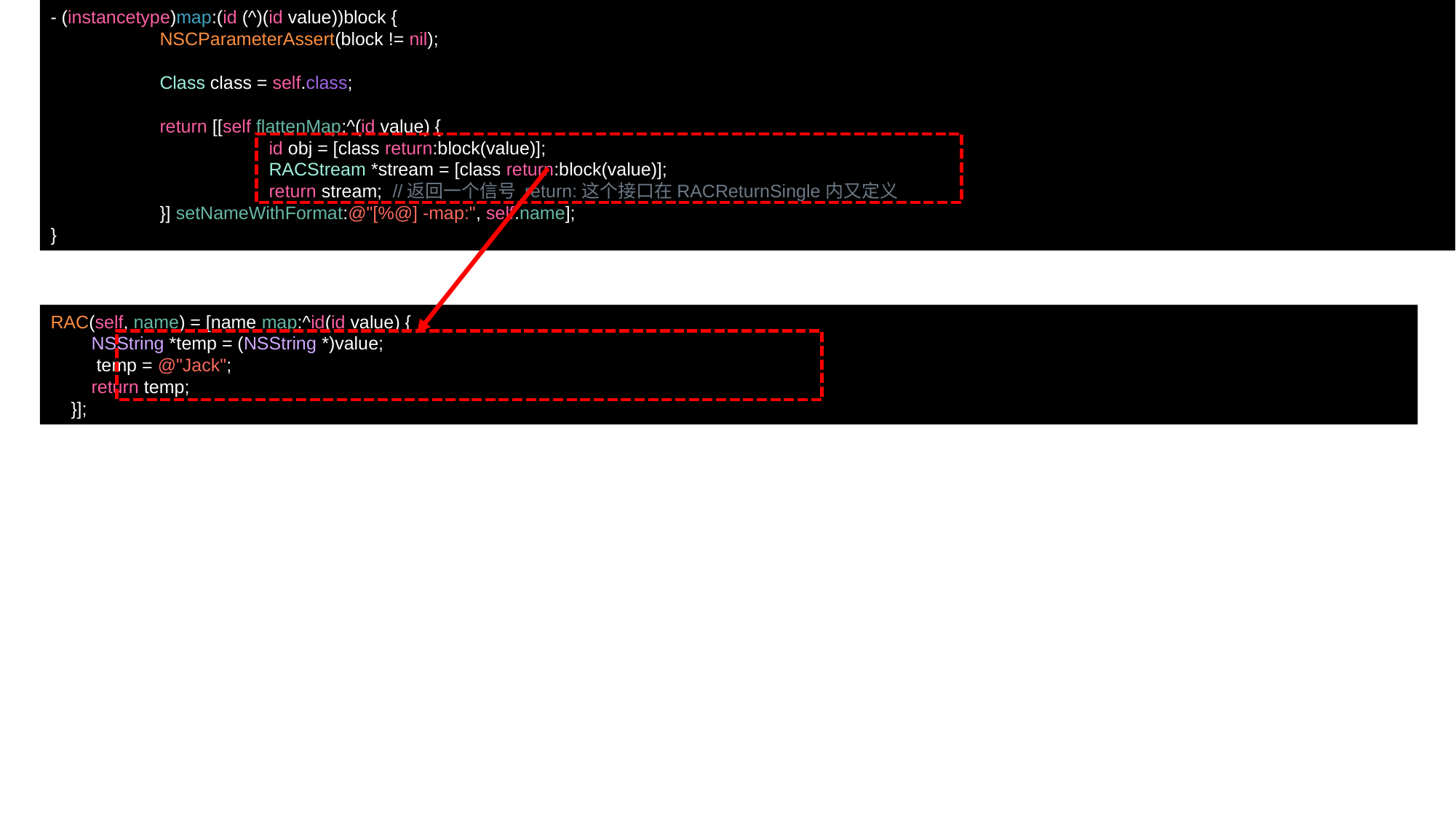

- (instancetype)map:(id (^)(id value))block {
	NSCParameterAssert(block != nil);

	Class class = self.class;

	return [[self flattenMap:^(id value) {
        		id obj = [class return:block(value)];
        		RACStream *stream = [class return:block(value)];
		return stream;  //返回一个信号 return:这个接口在RACReturnSingle内又定义
	}] setNameWithFormat:@"[%@] -map:", self.name];
}

RAC(self, name) = [name map:^id(id value) {
        NSString *temp = (NSString *)value;
         temp = @"Jack";
        return temp;
    }];